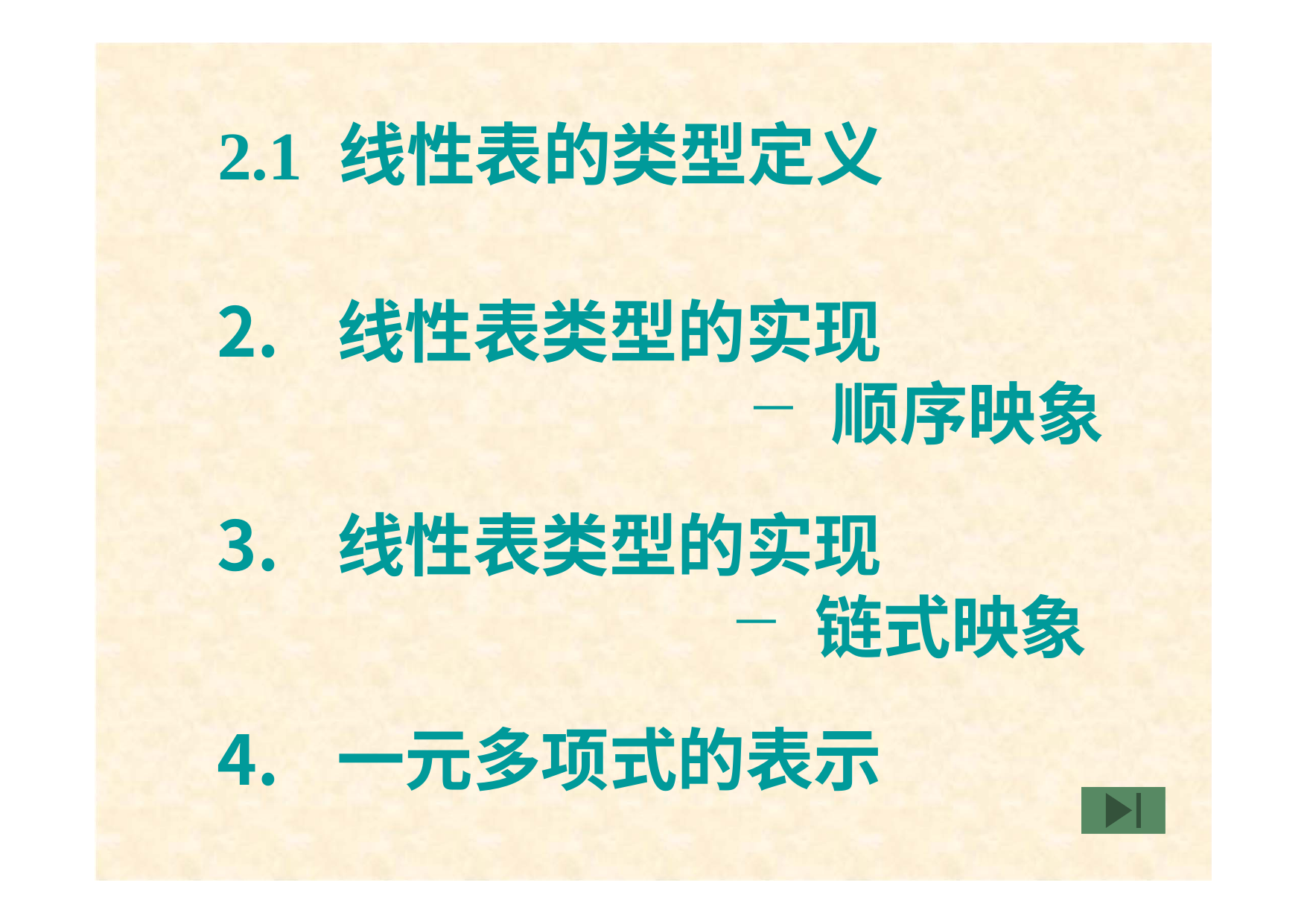

# 2.1	线性表的类型定义
线性表类型的实现
顺序映象
线性表类型的实现
链式映象
一元多项式的表示